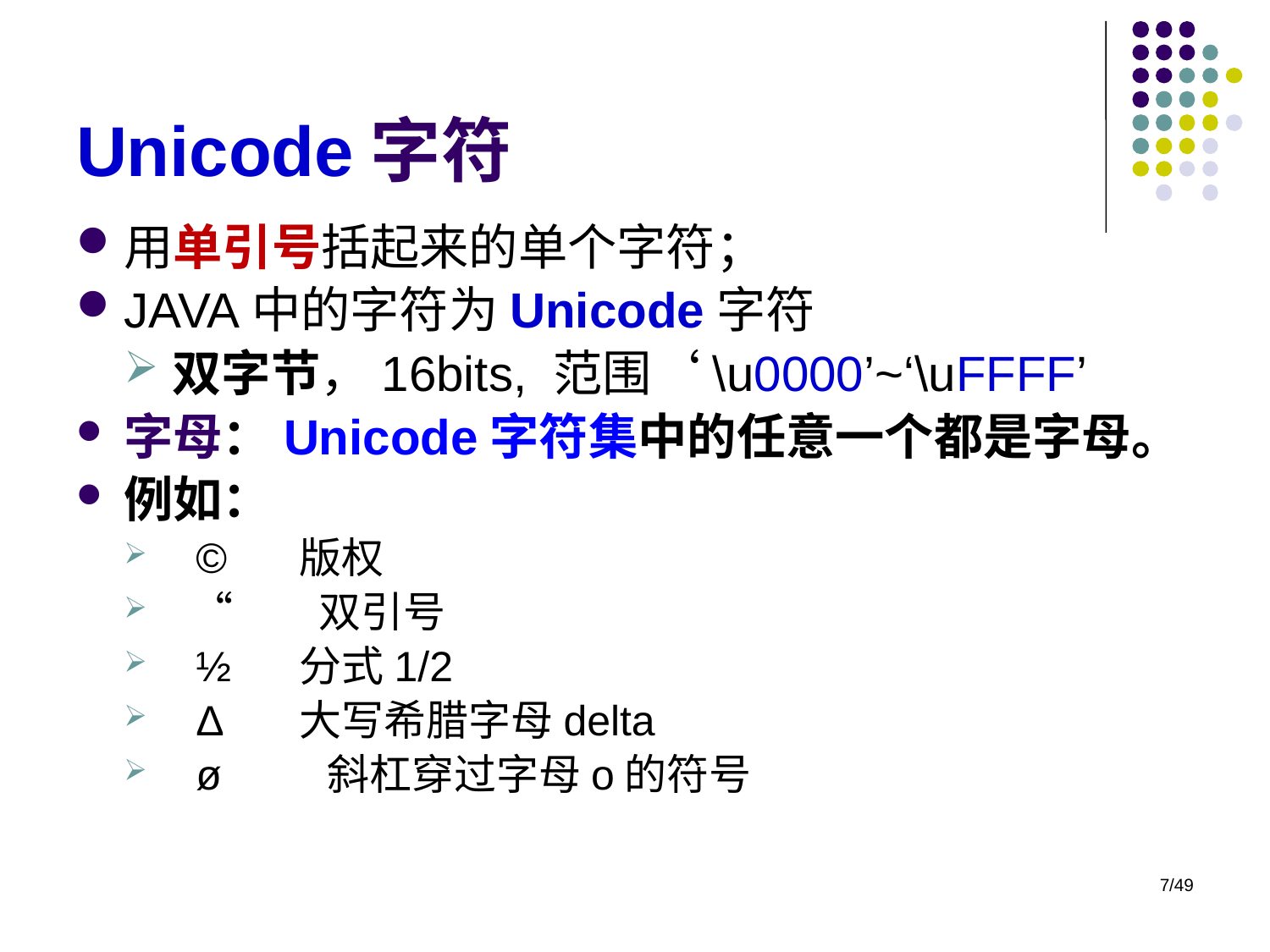

# Unicode字符
用单引号括起来的单个字符；
JAVA中的字符为Unicode字符
双字节，16bits, 范围‘\u0000’~‘\uFFFF’
字母：Unicode字符集中的任意一个都是字母。
例如：
  ©	版权
  “	 双引号
  ½ 	分式1/2
  Δ	大写希腊字母delta
  ø        斜杠穿过字母o的符号
7/49